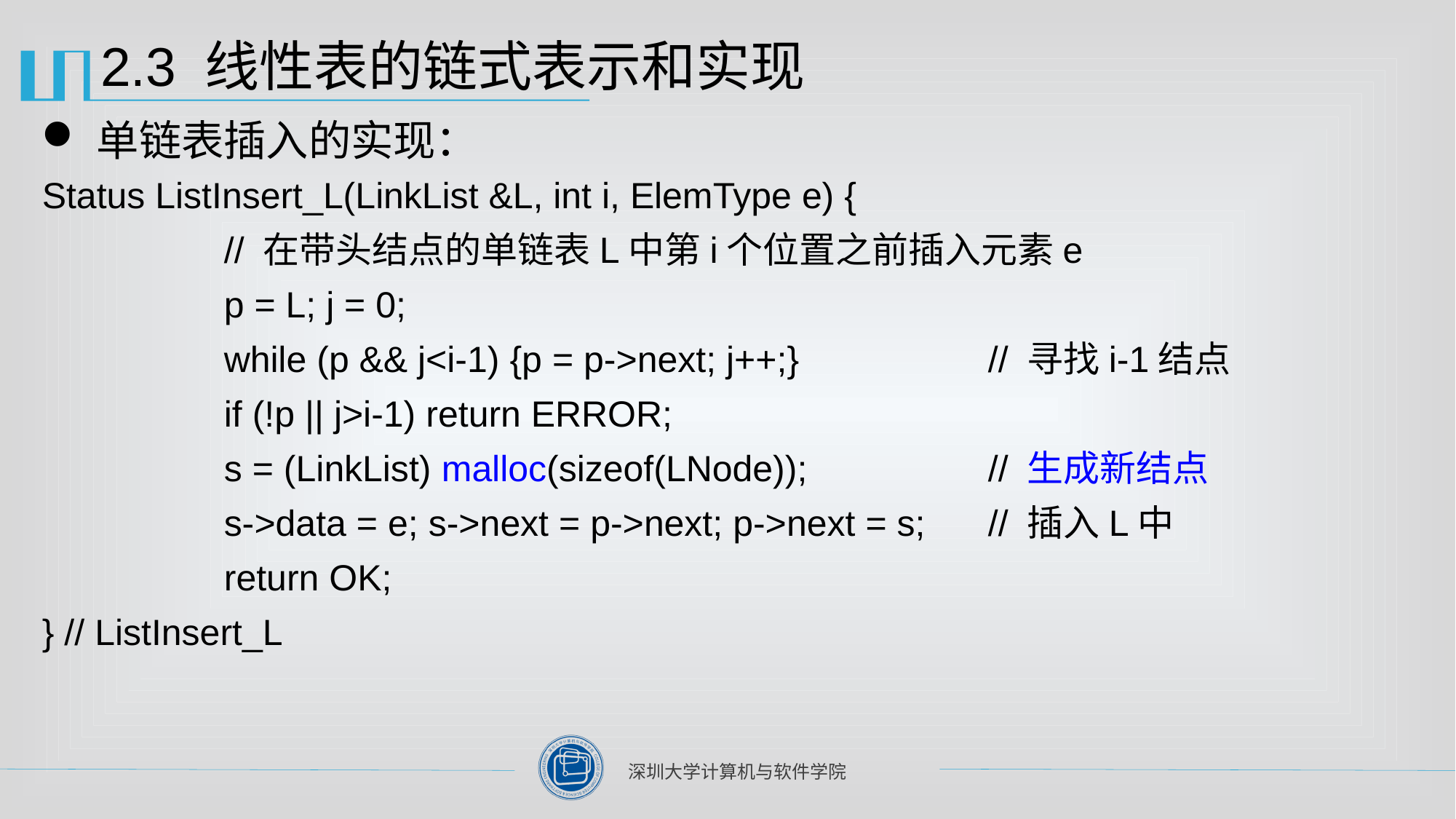

# 2.3 线性表的链式表示和实现
单链表插入的实现：
Status ListInsert_L(LinkList &L, int i, ElemType e) {
		// 在带头结点的单链表L中第i个位置之前插入元素e
		p = L; j = 0;
		while (p && j<i-1) {p = p->next; j++;}		// 寻找i-1结点
		if (!p || j>i-1) return ERROR;
		s = (LinkList) malloc(sizeof(LNode));		// 生成新结点
		s->data = e; s->next = p->next; p->next = s;	// 插入L中
		return OK;
} // ListInsert_L

41